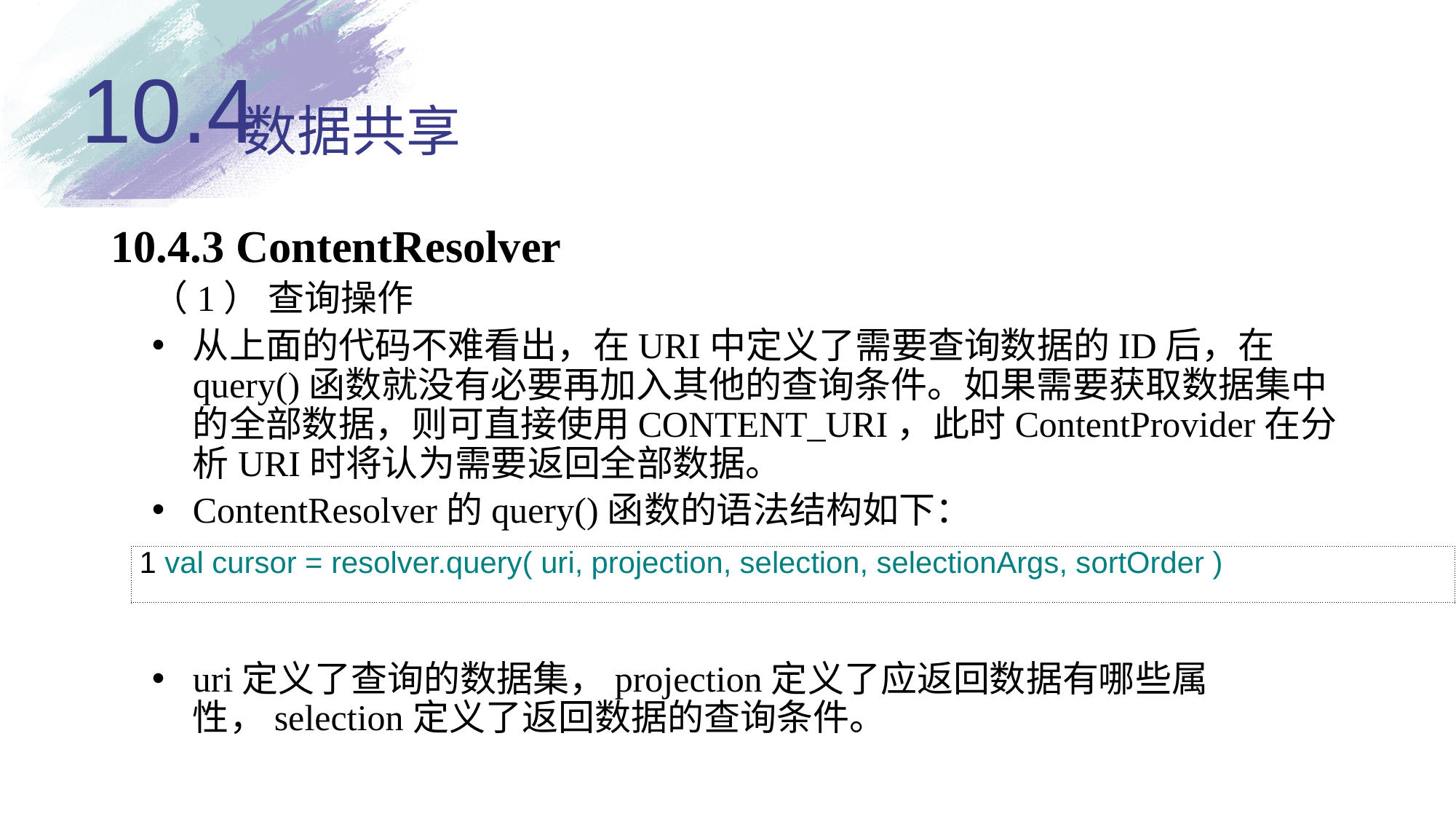

10.4
# 数据共享
10.4.3 ContentResolver
（1） 查询操作
从上面的代码不难看出，在URI中定义了需要查询数据的ID后，在query()函数就没有必要再加入其他的查询条件。如果需要获取数据集中的全部数据，则可直接使用CONTENT_URI，此时ContentProvider在分析URI时将认为需要返回全部数据。
ContentResolver的query()函数的语法结构如下：

uri定义了查询的数据集，projection定义了应返回数据有哪些属性，selection定义了返回数据的查询条件。
| 1 val cursor = resolver.query( uri, projection, selection, selectionArgs, sortOrder ) |
| --- |